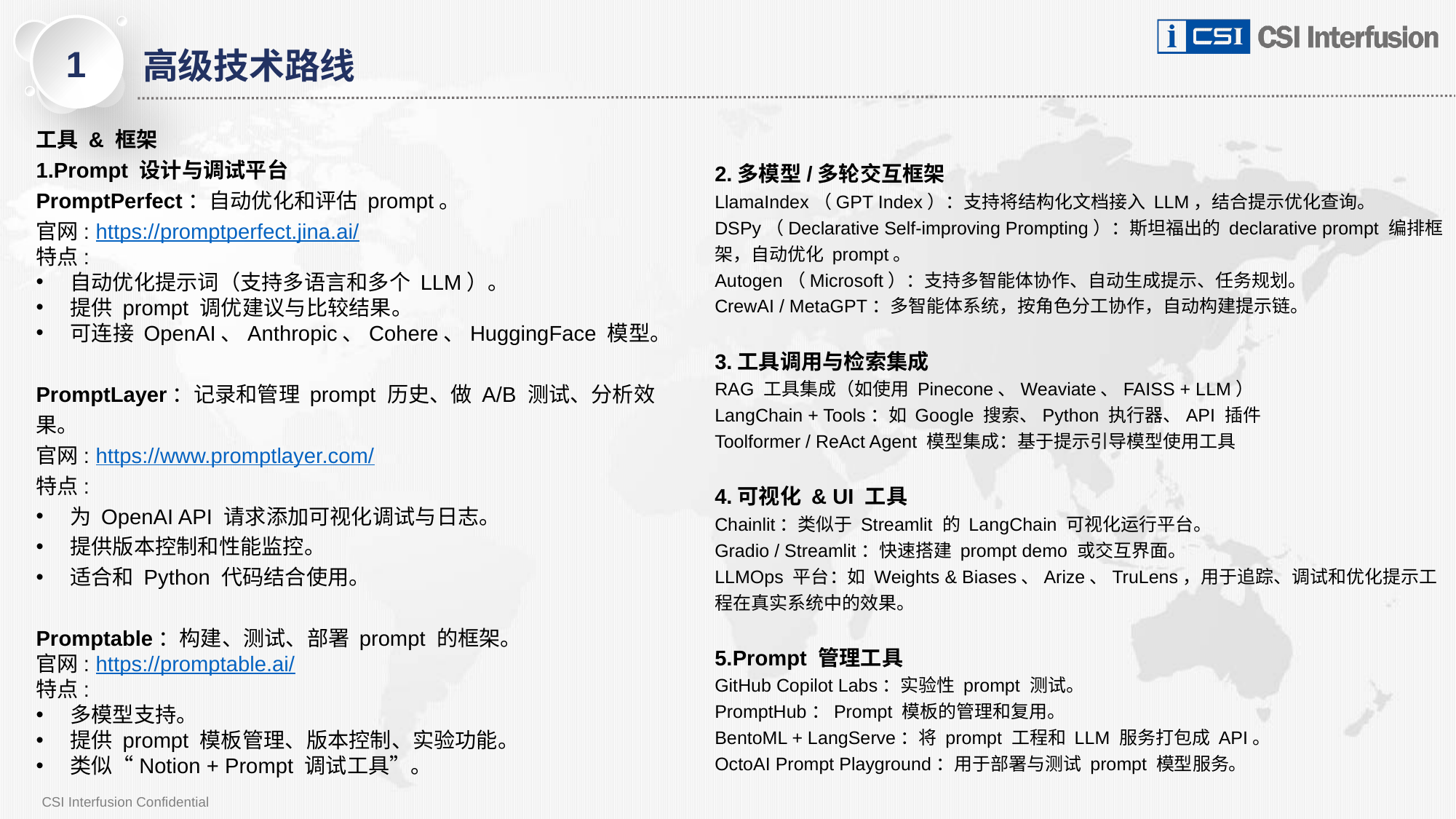

1

高级技术路线​
工具 & 框架
1.Prompt 设计与调试平台
PromptPerfect：自动优化和评估 prompt。
官网: https://promptperfect.jina.ai/
特点:
自动优化提示词（支持多语言和多个 LLM）。
提供 prompt 调优建议与比较结果。
可连接 OpenAI、Anthropic、Cohere、HuggingFace 模型。

PromptLayer：记录和管理 prompt 历史、做 A/B 测试、分析效果。
官网: https://www.promptlayer.com/
特点:
为 OpenAI API 请求添加可视化调试与日志。
提供版本控制和性能监控。
适合和 Python 代码结合使用。

Promptable：构建、测试、部署 prompt 的框架。
官网: https://promptable.ai/
特点:
多模型支持。
提供 prompt 模板管理、版本控制、实验功能。
类似“Notion + Prompt 调试工具”。

2.多模型/多轮交互框架
LlamaIndex（GPT Index）：支持将结构化文档接入 LLM，结合提示优化查询。
DSPy（Declarative Self-improving Prompting）：斯坦福出的 declarative prompt 编排框架，自动优化 prompt。
Autogen（Microsoft）：支持多智能体协作、自动生成提示、任务规划。
CrewAI / MetaGPT：多智能体系统，按角色分工协作，自动构建提示链。

3.工具调用与检索集成
RAG 工具集成（如使用 Pinecone、Weaviate、FAISS + LLM）
LangChain + Tools：如 Google 搜索、Python 执行器、API 插件
Toolformer / ReAct Agent 模型集成：基于提示引导模型使用工具

4.可视化 & UI 工具
Chainlit：类似于 Streamlit 的 LangChain 可视化运行平台。
Gradio / Streamlit：快速搭建 prompt demo 或交互界面。
LLMOps 平台：如 Weights & Biases、Arize、TruLens，用于追踪、调试和优化提示工程在真实系统中的效果。

5.Prompt 管理工具
GitHub Copilot Labs：实验性 prompt 测试。
PromptHub：Prompt 模板的管理和复用。
BentoML + LangServe：将 prompt 工程和 LLM 服务打包成 API。
OctoAI Prompt Playground：用于部署与测试 prompt 模型服务。